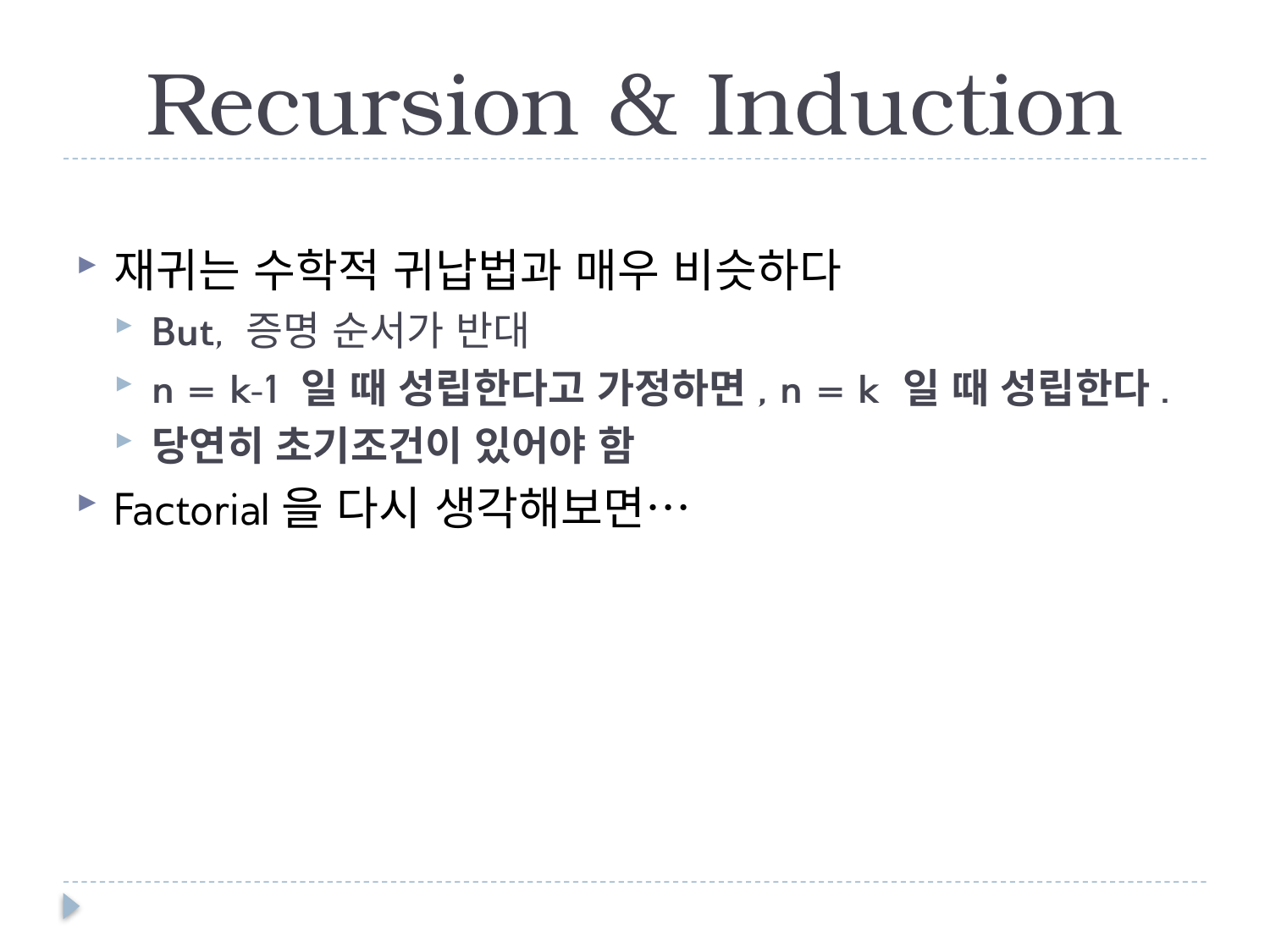

# Recursion & Induction

재귀는 수학적 귀납법과 매우 비슷하다
But, 증명 순서가 반대
n = k-1 일 때 성립한다고 가정하면, n = k 일 때 성립한다.
당연히 초기조건이 있어야 함
Factorial을 다시 생각해보면…